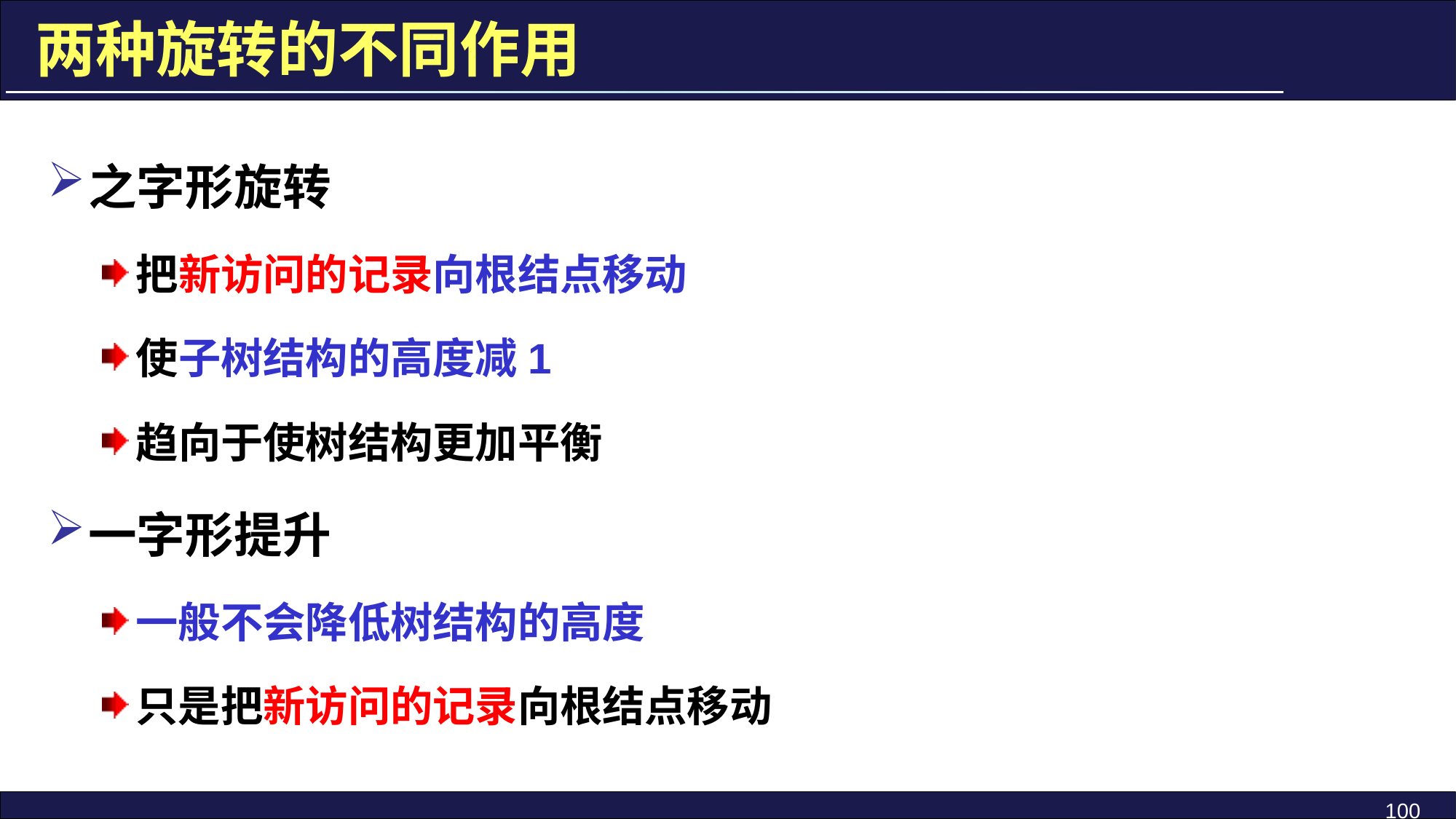

两种旋转的不同作用
之字形旋转
把新访问的记录向根结点移动
使子树结构的高度减1
趋向于使树结构更加平衡
一字形提升
一般不会降低树结构的高度
只是把新访问的记录向根结点移动
100